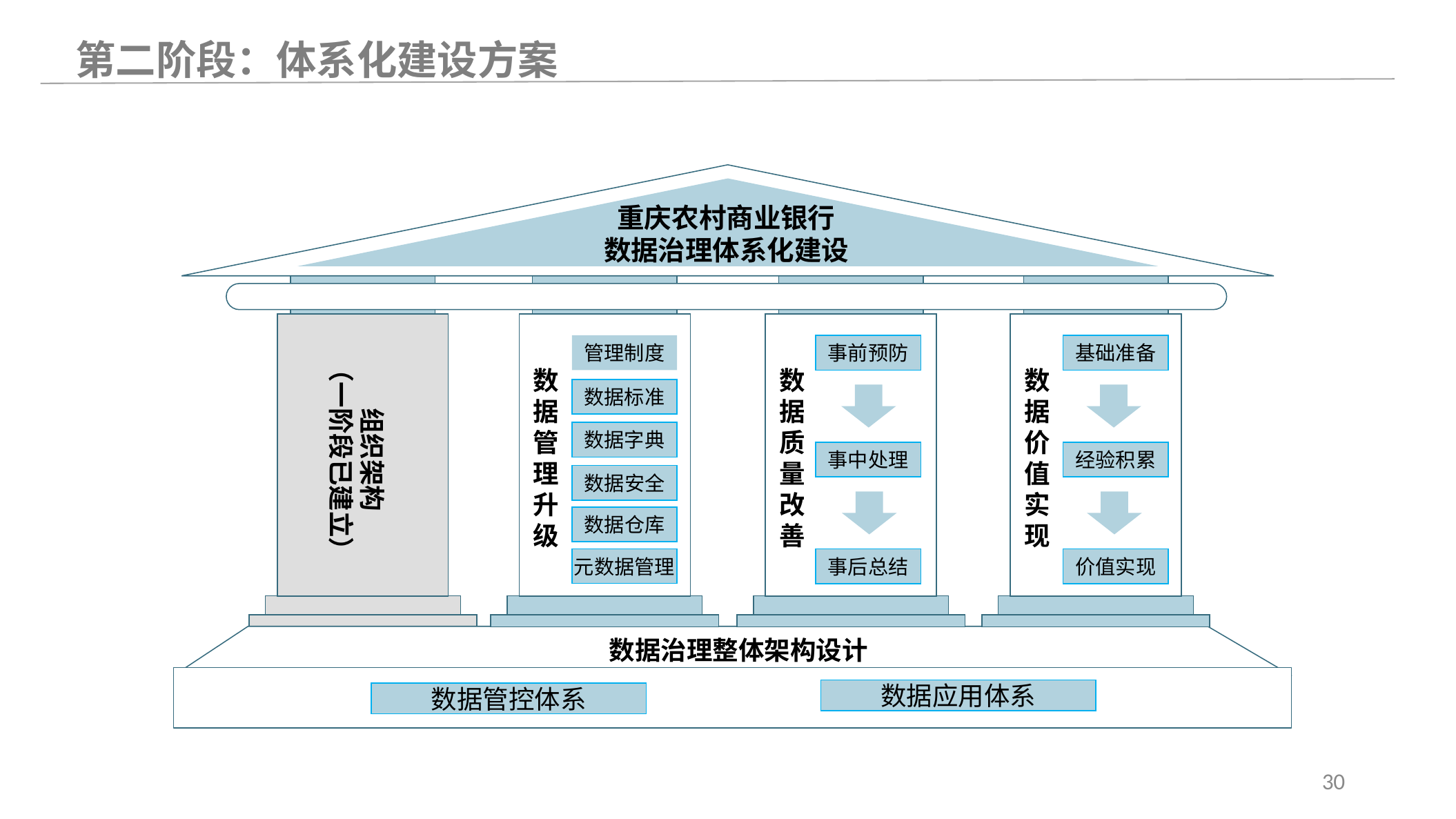

第二阶段：体系化建设方案

重庆农村商业银行
数据治理体系化建设

管理制度
事前预防
基础准备
组织架构
（一阶段已建立）
数据管理
升级
数据质量改善
数据价值实现

数据标准

数据字典
事中处理
经验积累
数据安全

数据仓库
元数据管理
事后总结
价值实现

数据治理整体架构设计

数据应用体系
数据管控体系
30